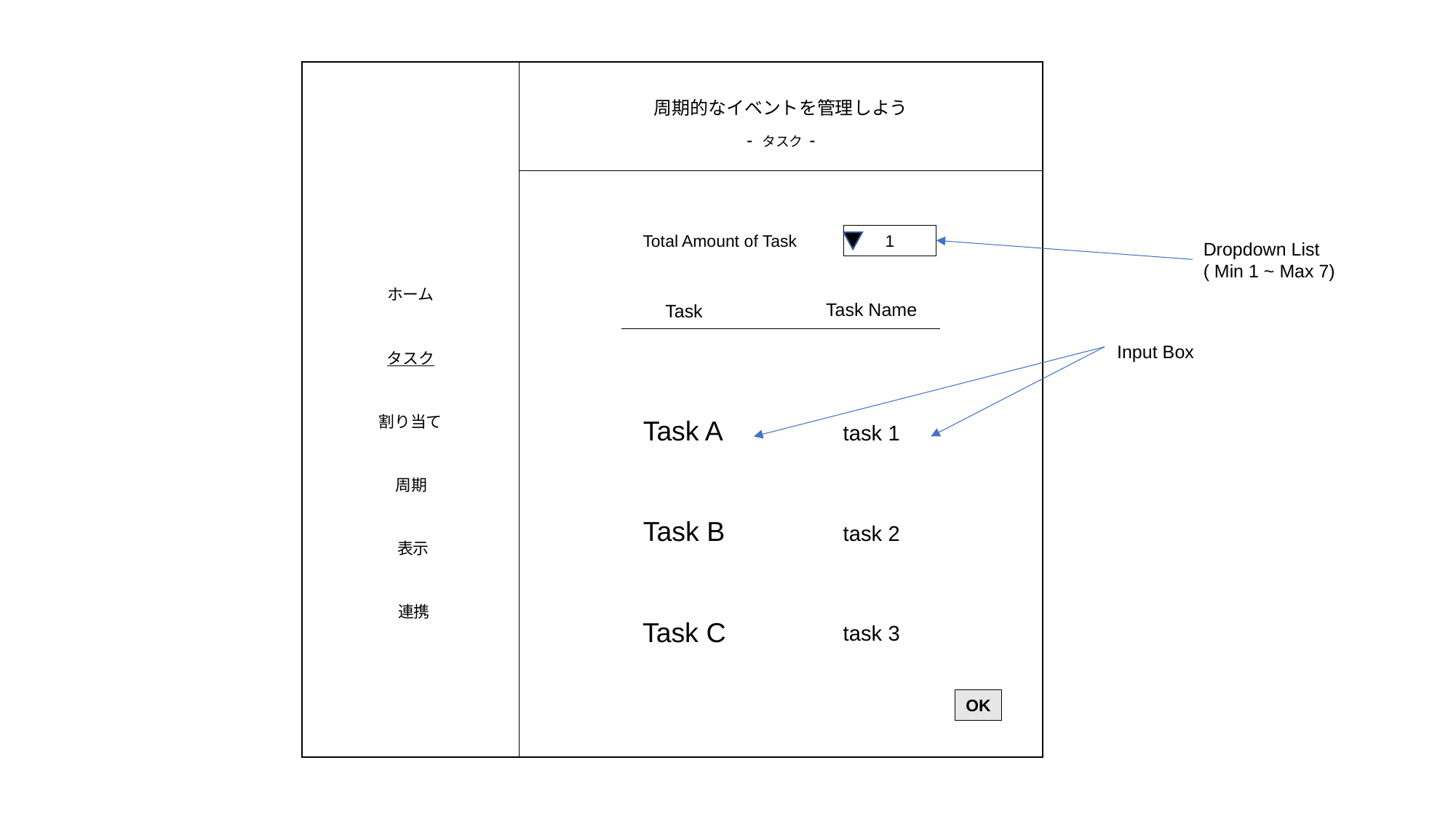

周期的なイベントを管理しよう
- タスク -
1
Total Amount of Task

Dropdown List
( Min 1 ~ Max 7)
ホーム
タスク
割り当て
周期
表示
連携
Task Name
Task
Input Box
Task A
Task B
Task C
task 1
task 2
task 3
OK